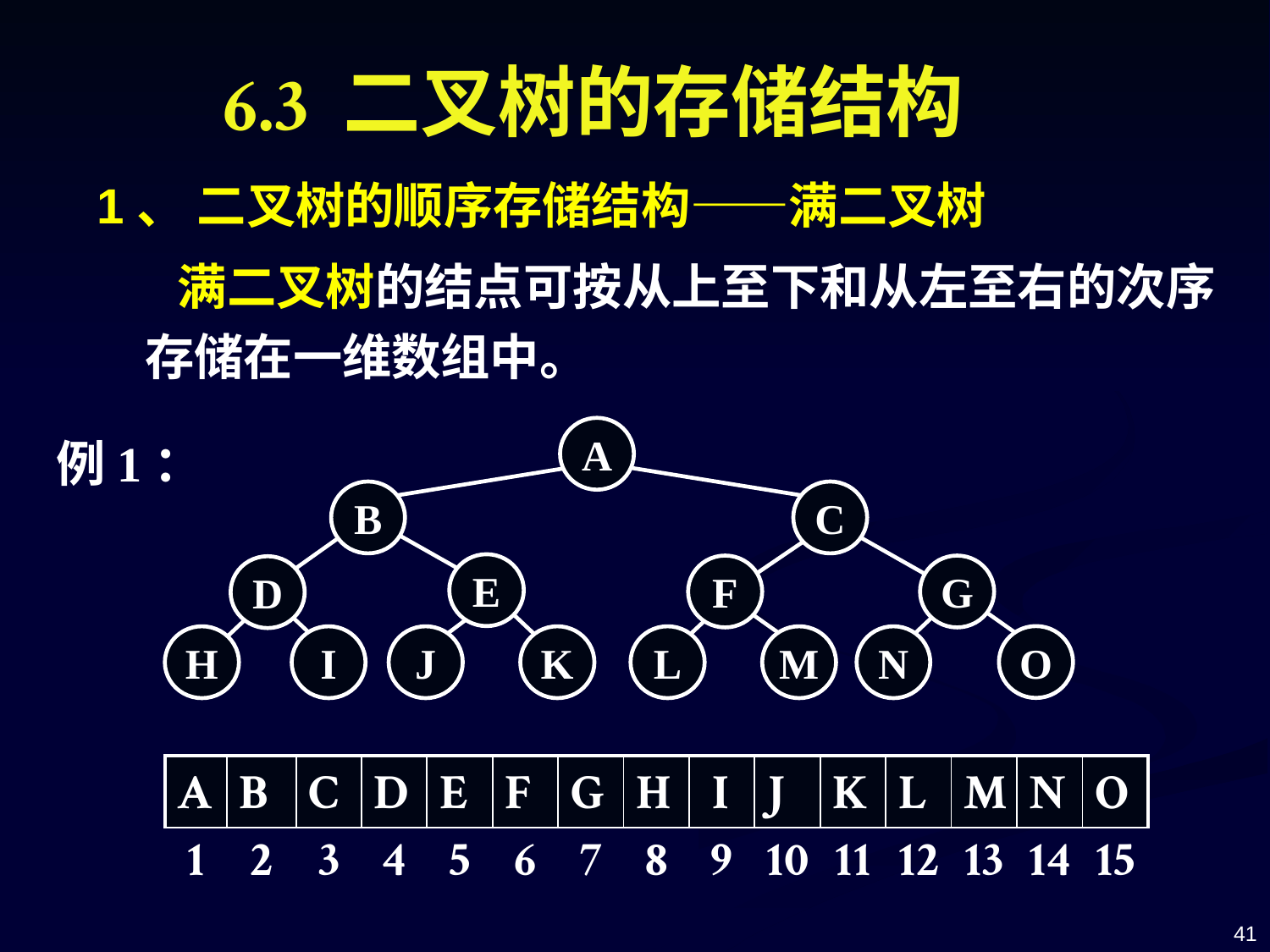

# 6.3 二叉树的存储结构
1、 二叉树的顺序存储结构——满二叉树
      满二叉树的结点可按从上至下和从左至右的次序存储在一维数组中。
A

B
C

E
F
G
D

O
H
I
J
K
L
M
N
例1：
| A | B | C | D | E | F | G | H | I | J | K | L | M | N | O |
| --- | --- | --- | --- | --- | --- | --- | --- | --- | --- | --- | --- | --- | --- | --- |
| 1 | 2 | 3 | 4 | 5 | 6 | 7 | 8 | 9 | 10 | 11 | 12 | 13 | 14 | 15 |
41